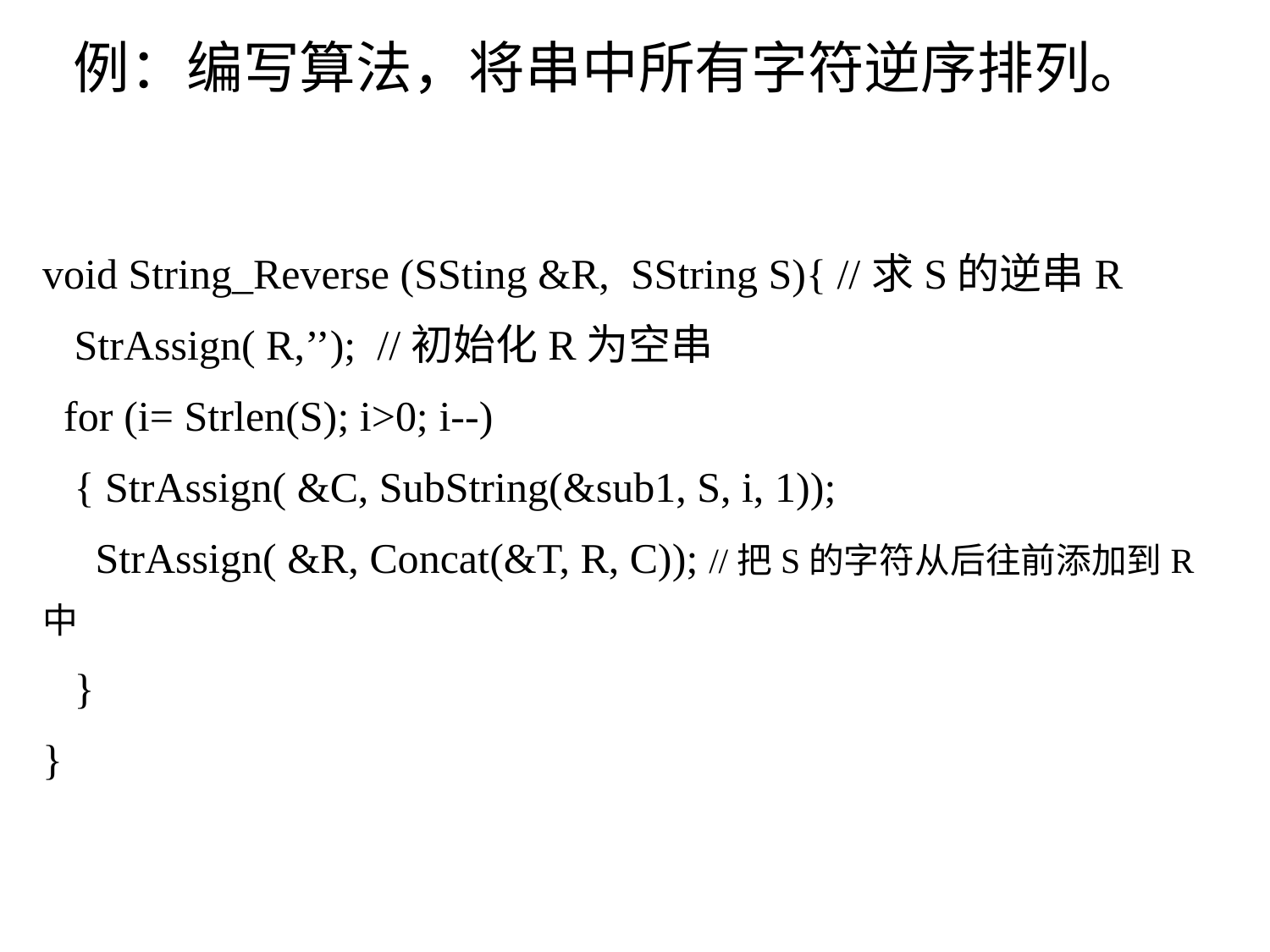

例：编写算法，将串中所有字符逆序排列。
void String_Reverse (SSting &R,  SString S){ //求S的逆串R
   StrAssign( R,’’);  //初始化R为空串
  for (i= Strlen(S); i>0; i--)
   { StrAssign( &C, SubString(&sub1, S, i, 1));
     StrAssign( &R, Concat(&T, R, C)); //把S的字符从后往前添加到R中
   }
}